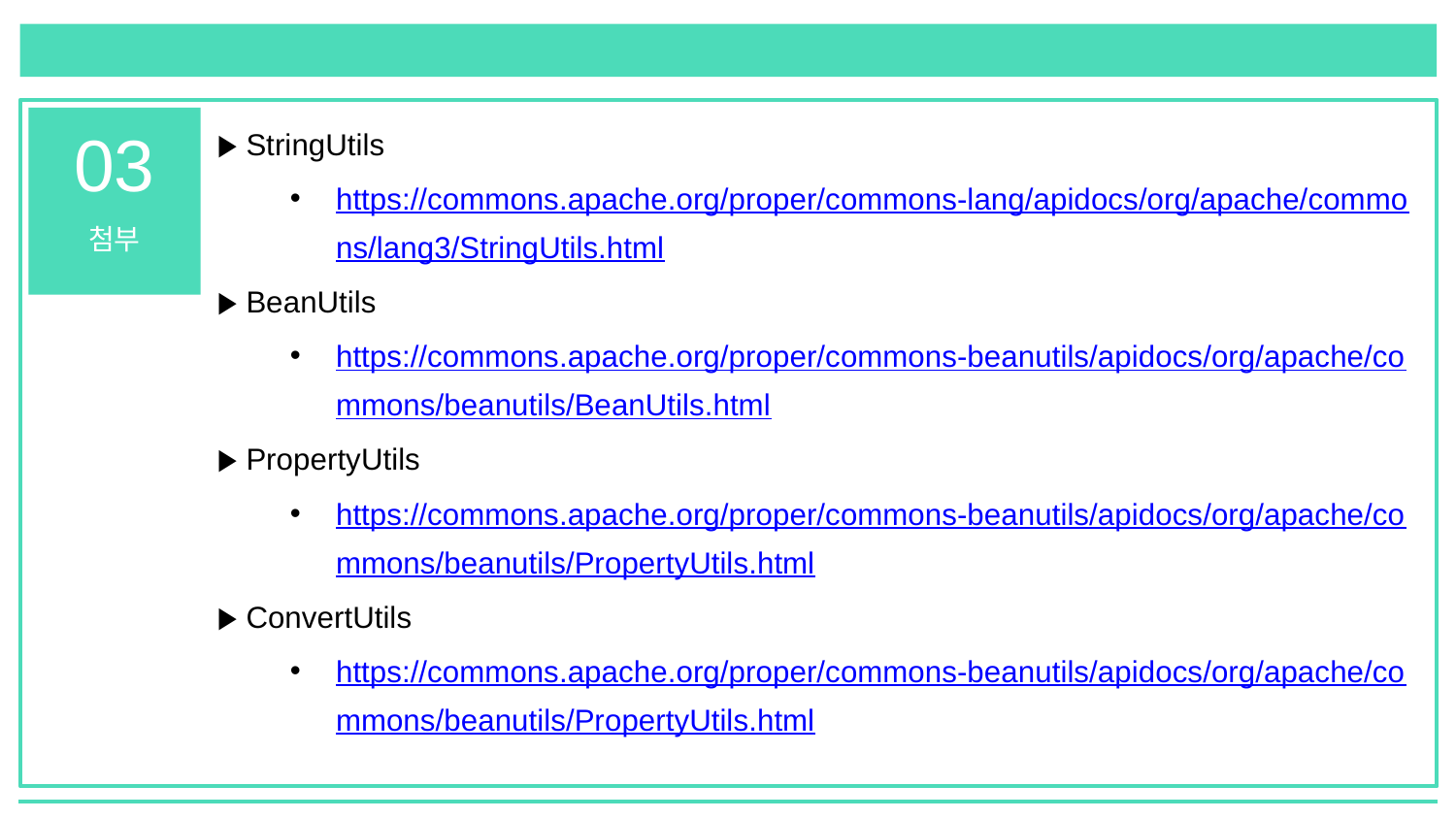

▶ StringUtils
https://commons.apache.org/proper/commons-lang/apidocs/org/apache/commons/lang3/StringUtils.html
▶ BeanUtils
https://commons.apache.org/proper/commons-beanutils/apidocs/org/apache/commons/beanutils/BeanUtils.html
▶ PropertyUtils
https://commons.apache.org/proper/commons-beanutils/apidocs/org/apache/commons/beanutils/PropertyUtils.html
▶ ConvertUtils
https://commons.apache.org/proper/commons-beanutils/apidocs/org/apache/commons/beanutils/PropertyUtils.html

03
첨부